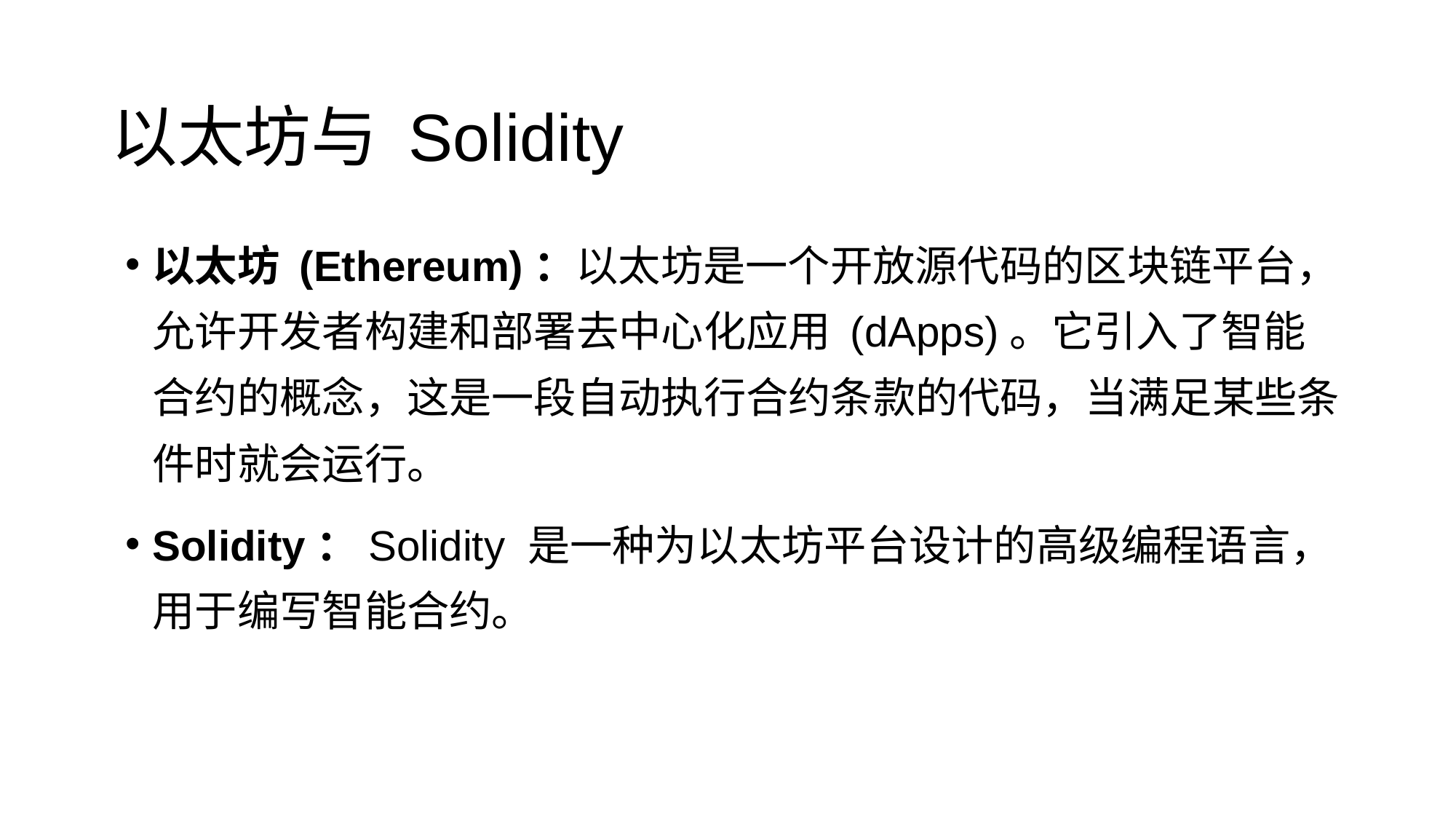

# 以太坊与 Solidity
以太坊 (Ethereum)：以太坊是一个开放源代码的区块链平台，允许开发者构建和部署去中心化应用 (dApps)。它引入了智能合约的概念，这是一段自动执行合约条款的代码，当满足某些条件时就会运行。
Solidity：Solidity 是一种为以太坊平台设计的高级编程语言，用于编写智能合约。